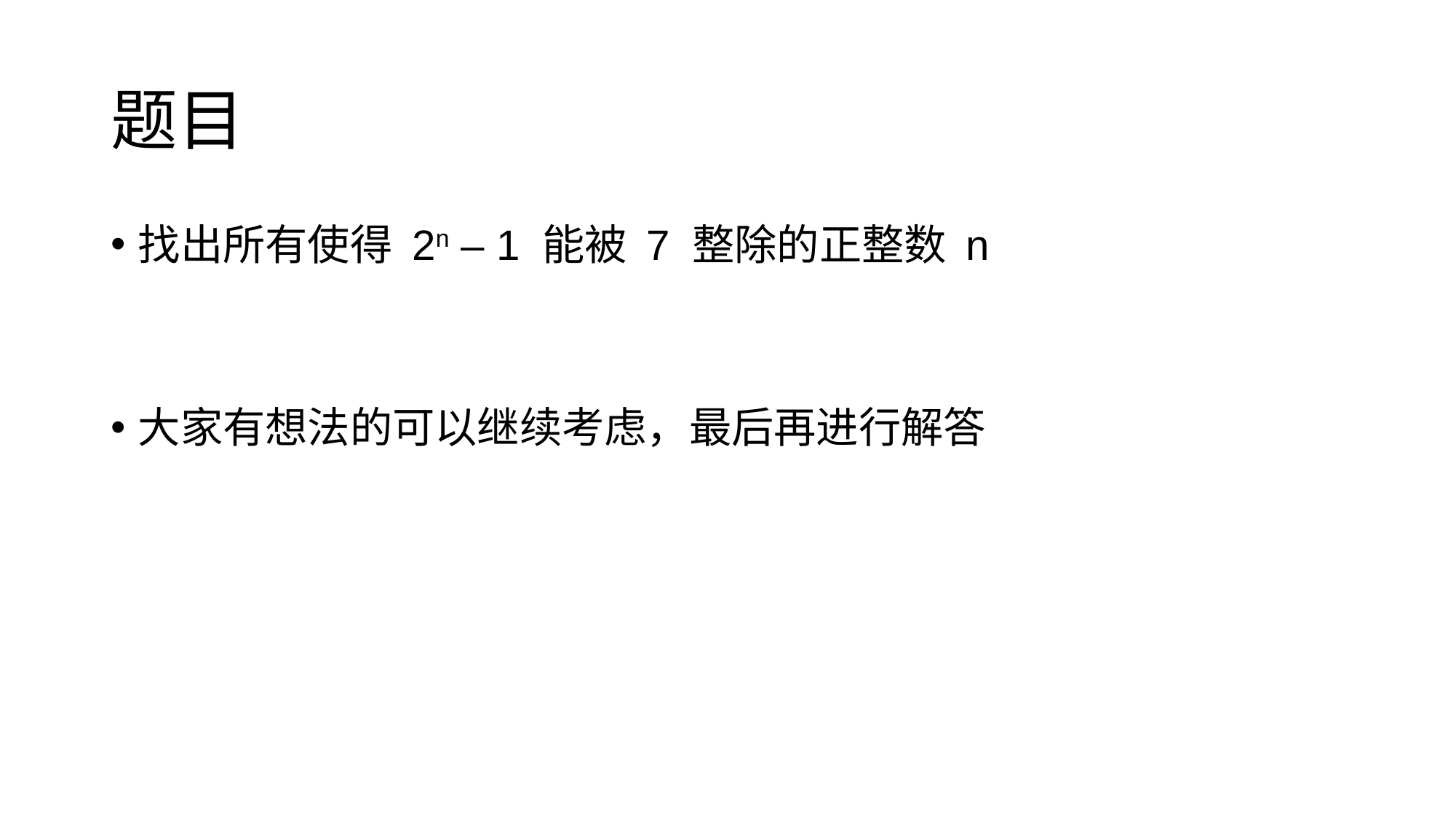

# 题目
找出所有使得 2n – 1 能被 7 整除的正整数 n

大家有想法的可以继续考虑，最后再进行解答